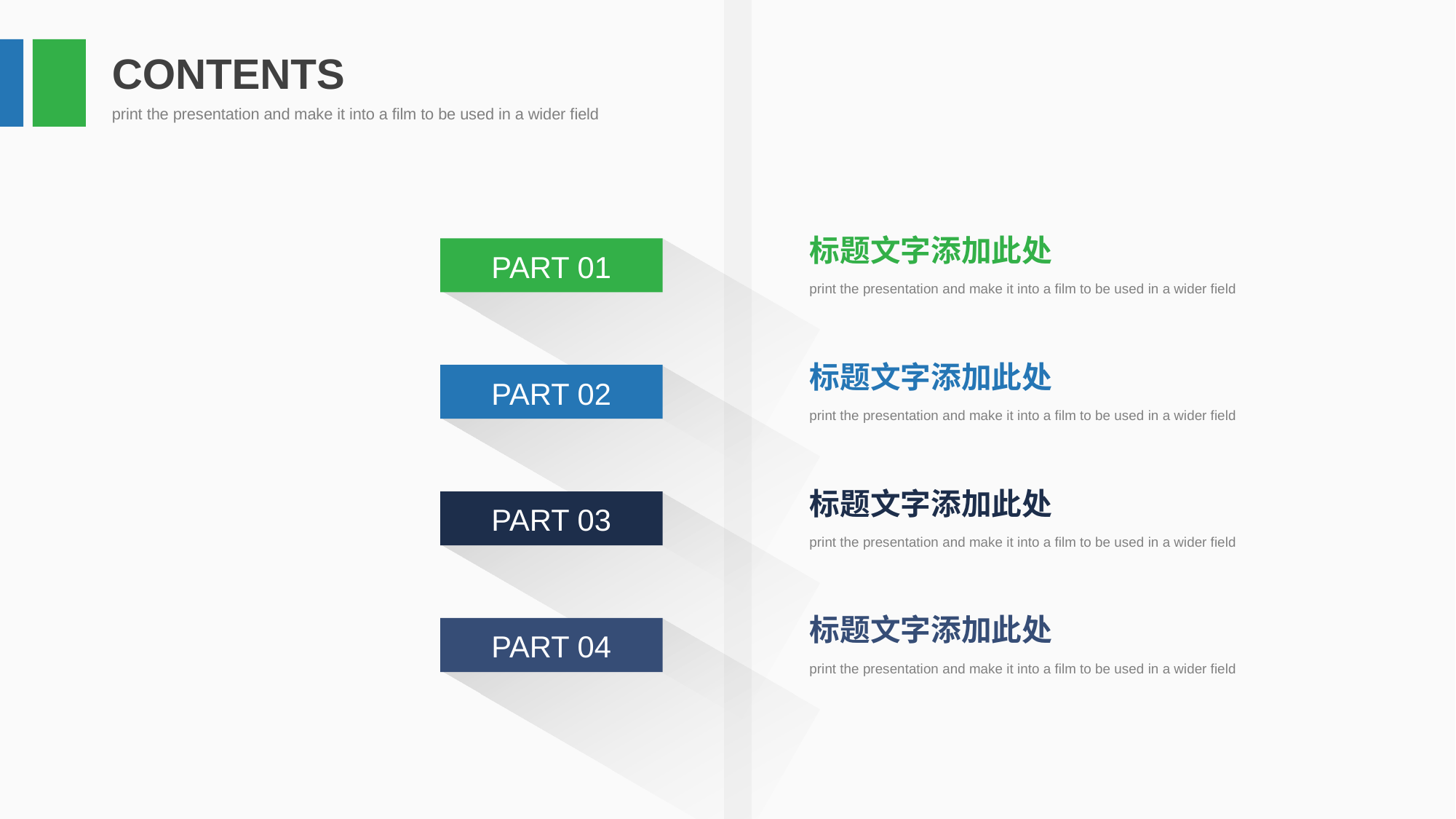

CONTENTS
print the presentation and make it into a film to be used in a wider field
标题文字添加此处
print the presentation and make it into a film to be used in a wider field

PART 01
标题文字添加此处
print the presentation and make it into a film to be used in a wider field

PART 02
标题文字添加此处
print the presentation and make it into a film to be used in a wider field

PART 03
标题文字添加此处
print the presentation and make it into a film to be used in a wider field

PART 04